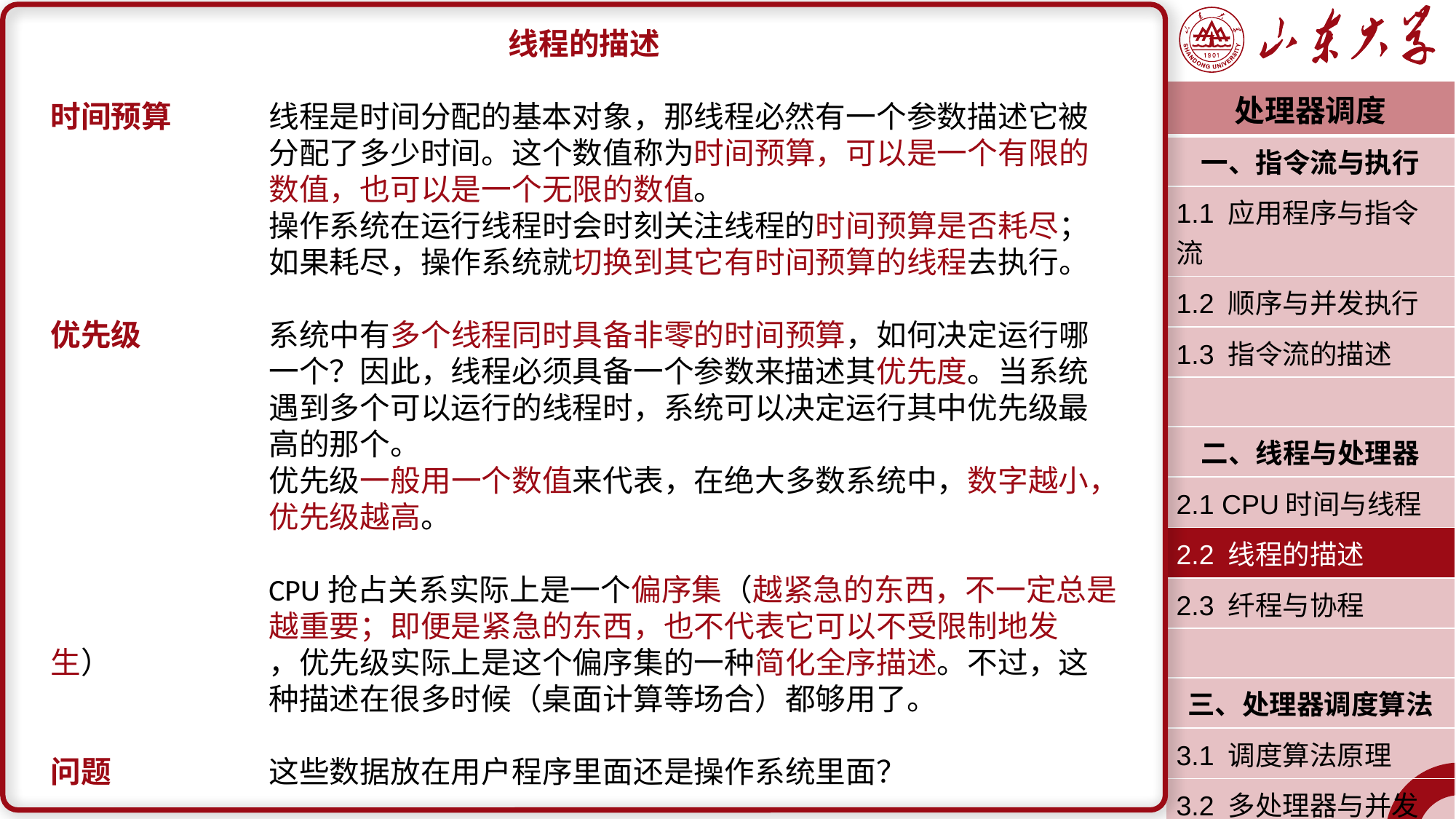

线程的描述

时间预算	线程是时间分配的基本对象，那线程必然有一个参数描述它被		分配了多少时间。这个数值称为时间预算，可以是一个有限的		数值，也可以是一个无限的数值。
		操作系统在运行线程时会时刻关注线程的时间预算是否耗尽；		如果耗尽，操作系统就切换到其它有时间预算的线程去执行。

优先级		系统中有多个线程同时具备非零的时间预算，如何决定运行哪		一个？因此，线程必须具备一个参数来描述其优先度。当系统		遇到多个可以运行的线程时，系统可以决定运行其中优先级最		高的那个。
		优先级一般用一个数值来代表，在绝大多数系统中，数字越小，		优先级越高。

		CPU抢占关系实际上是一个偏序集（越紧急的东西，不一定总是		越重要；即便是紧急的东西，也不代表它可以不受限制地发生）		，优先级实际上是这个偏序集的一种简化全序描述。不过，这		种描述在很多时候（桌面计算等场合）都够用了。

问题		这些数据放在用户程序里面还是操作系统里面？
| 处理器调度 |
| --- |
| 一、指令流与执行 |
| 1.1 应用程序与指令流 |
| 1.2 顺序与并发执行 |
| 1.3 指令流的描述 |
|  |
| 二、线程与处理器 |
| 2.1 CPU时间与线程 |
| 2.2 线程的描述 |
| 2.3 纤程与协程 |
|  |
| 三、处理器调度算法 |
| 3.1 调度算法原理 |
| 3.2 多处理器与并发 |
| 潘润宇 2023.03 |